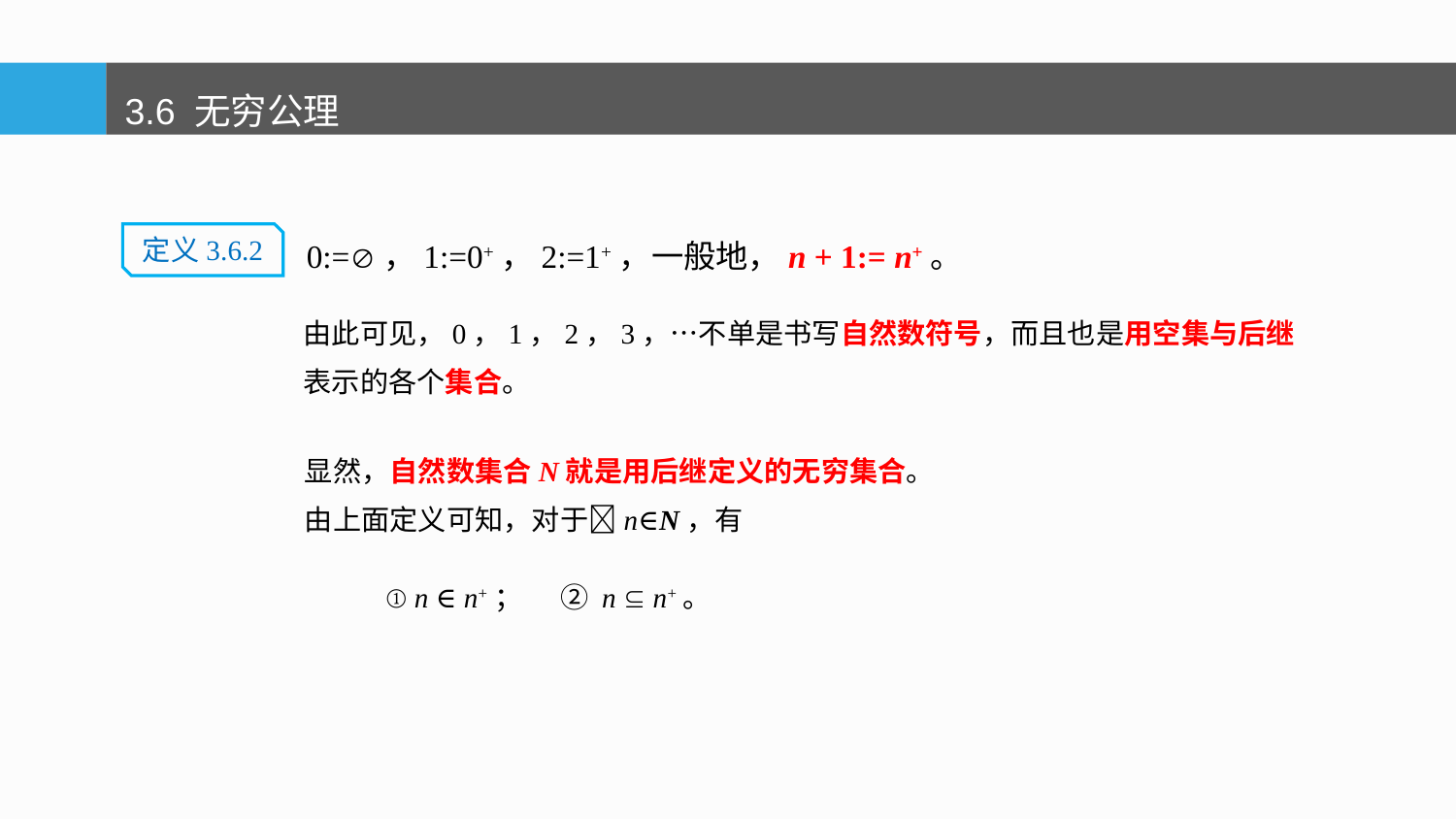

3.6 无穷公理

0:=∅，1:=0+，2:=1+，一般地，n + 1:= n+。
定义3.6.2
由此可见，0，1，2，3，…不单是书写自然数符号，而且也是用空集与后继
表示的各个集合。
显然，自然数集合N就是用后继定义的无穷集合。
由上面定义可知，对于∀n∈N，有
① n ∈ n+；      ② n ⊆ n+。